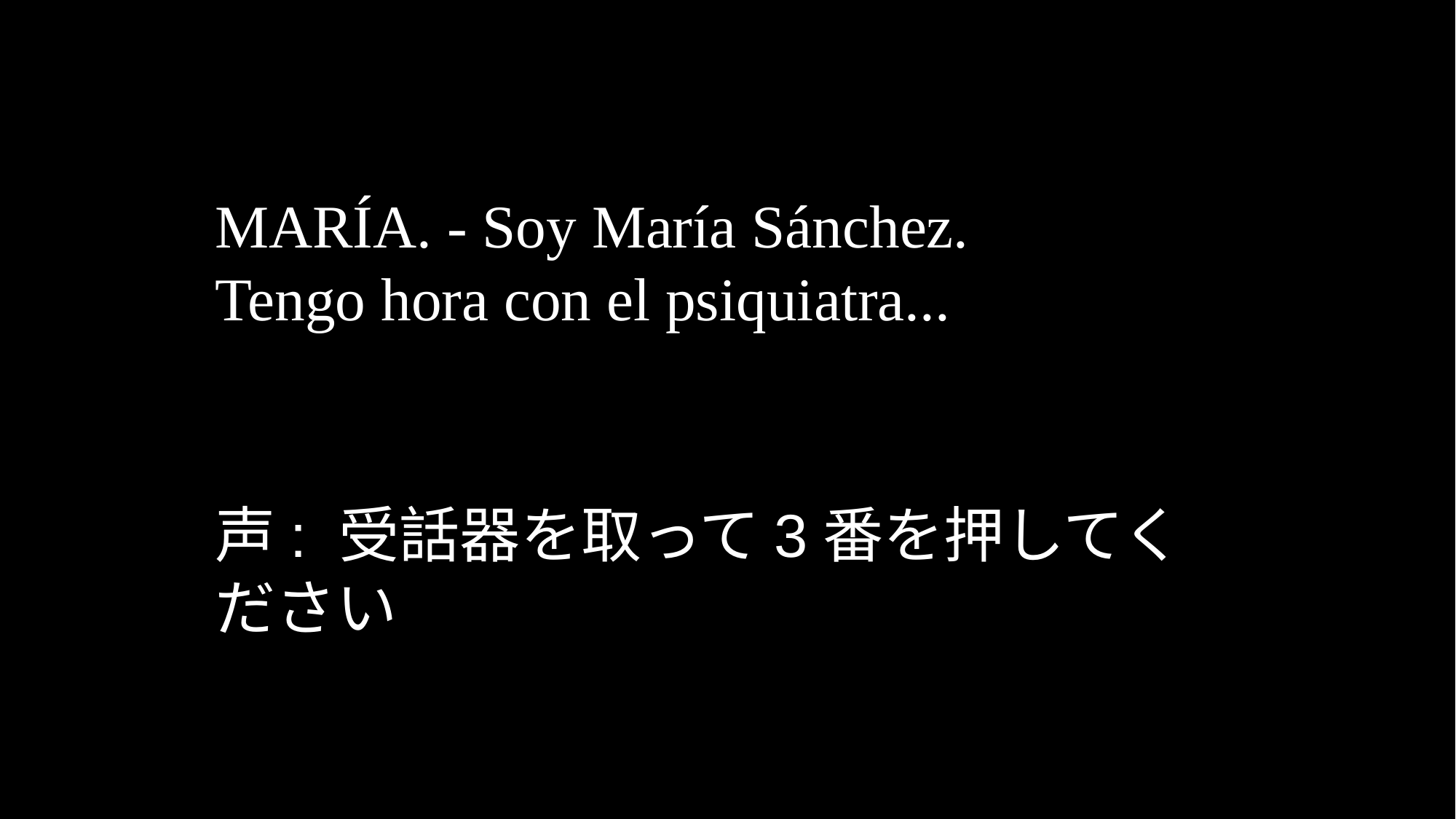

MARÍA. - Soy María Sánchez. Tengo hora con el psiquiatra...

声: 受話器を取って3番を押してください